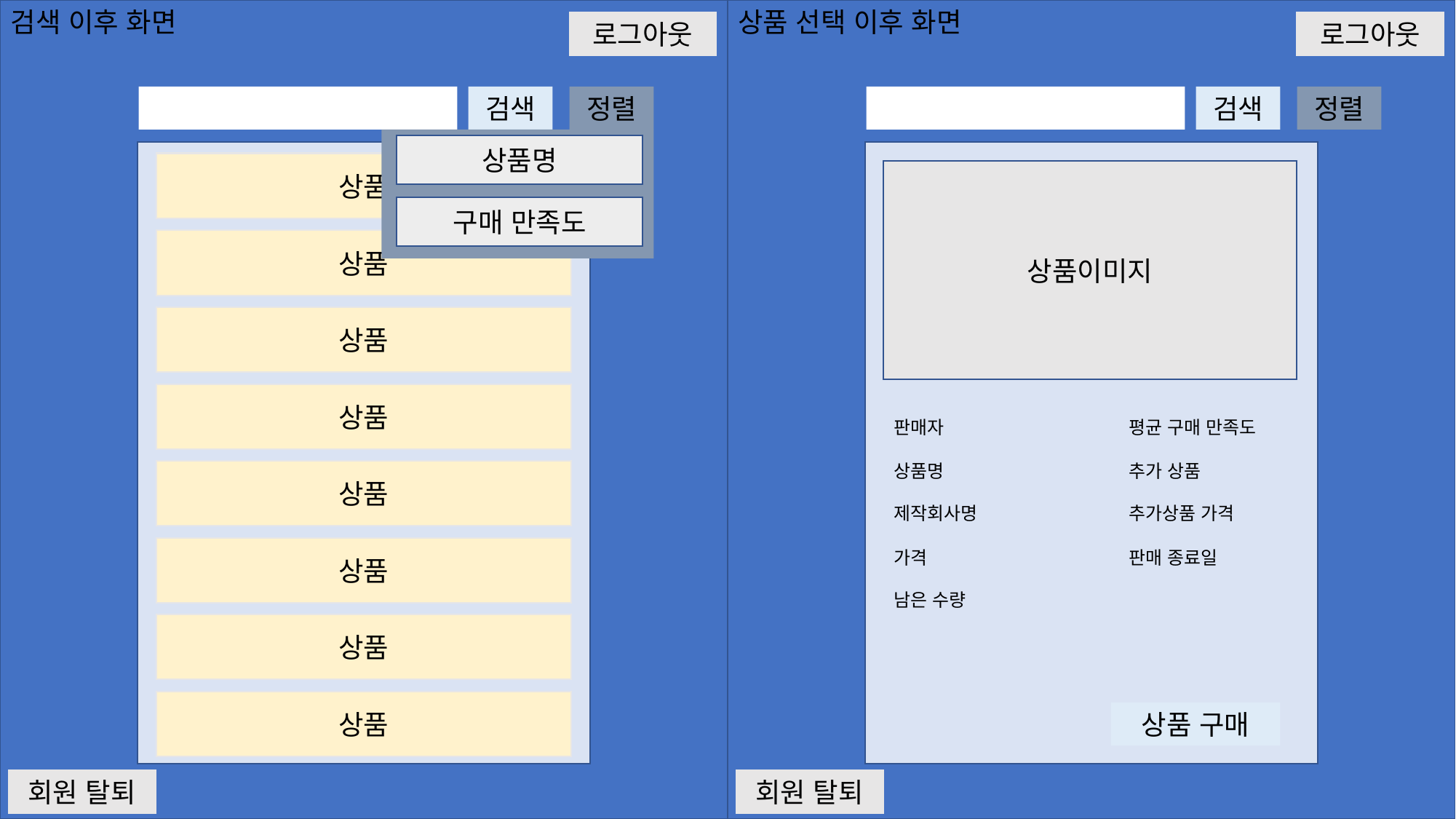

검색 이후 화면
로그아웃

검색
정렬

상품명

상품
구매 만족도
상품
상품
상품
상품
상품
상품
상품
회원 탈퇴

상품 선택 이후 화면
로그아웃

검색
정렬

상품이미지
판매자
평균 구매 만족도
상품명
추가 상품
제작회사명
추가상품 가격
가격
판매 종료일
남은 수량
상품 구매
회원 탈퇴